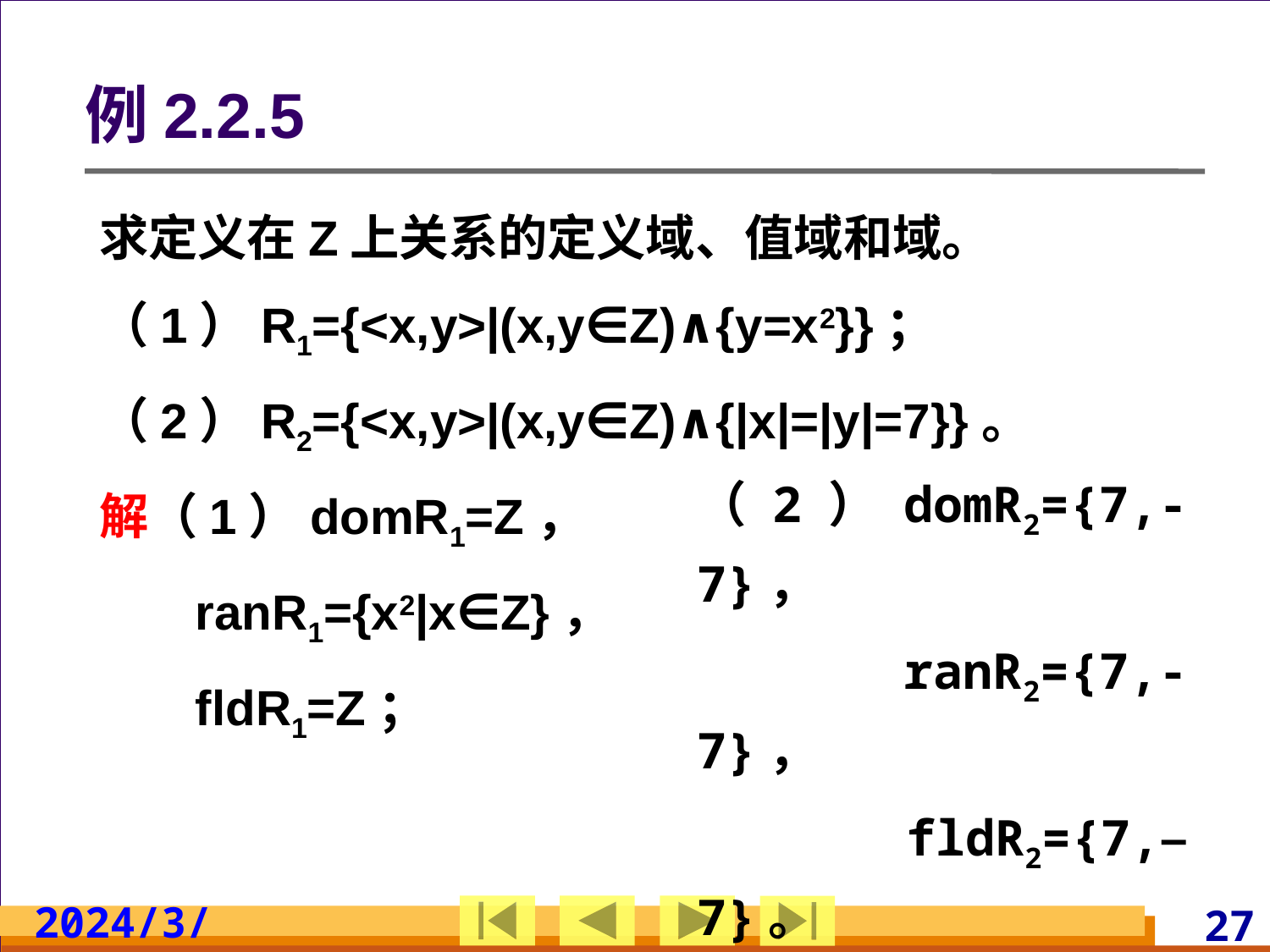

# 例2.2.5
求定义在Z上关系的定义域、值域和域。
（1）R1={<x,y>|(x,y∈Z)∧{y=x2}}；
（2）R2={<x,y>|(x,y∈Z)∧{|x|=|y|=7}}。
解（1）domR1=Z，
       ranR1={x2|x∈Z}，
       fldR1=Z；
（2）domR2={7,-7}，
     ranR2={7,-7}，
     fldR2={7,–7}。
2024/3/10